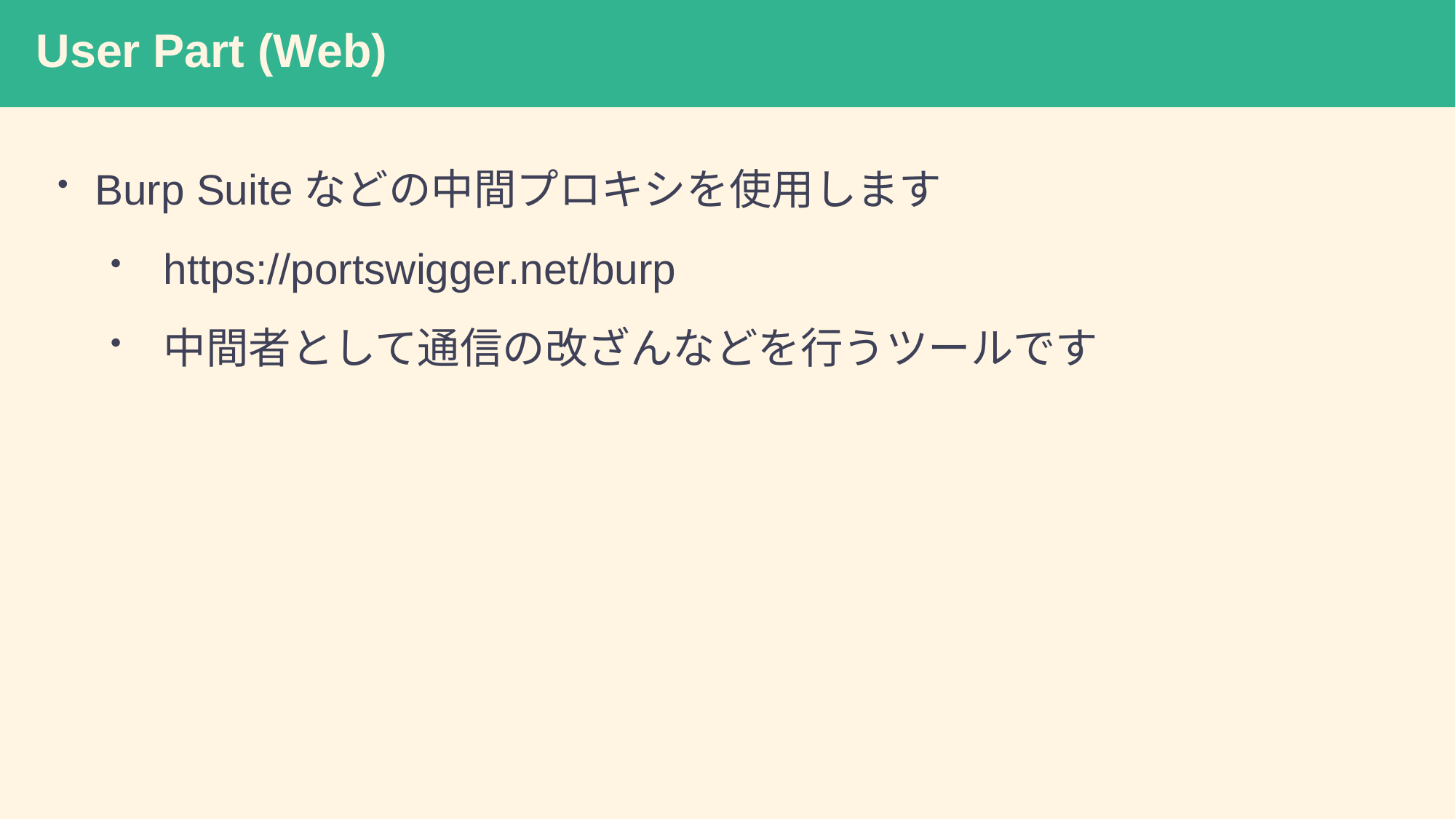

# User Part (Web)
Burp Suiteなどの中間プロキシを使用します
https://portswigger.net/burp
中間者として通信の改ざんなどを行うツールです